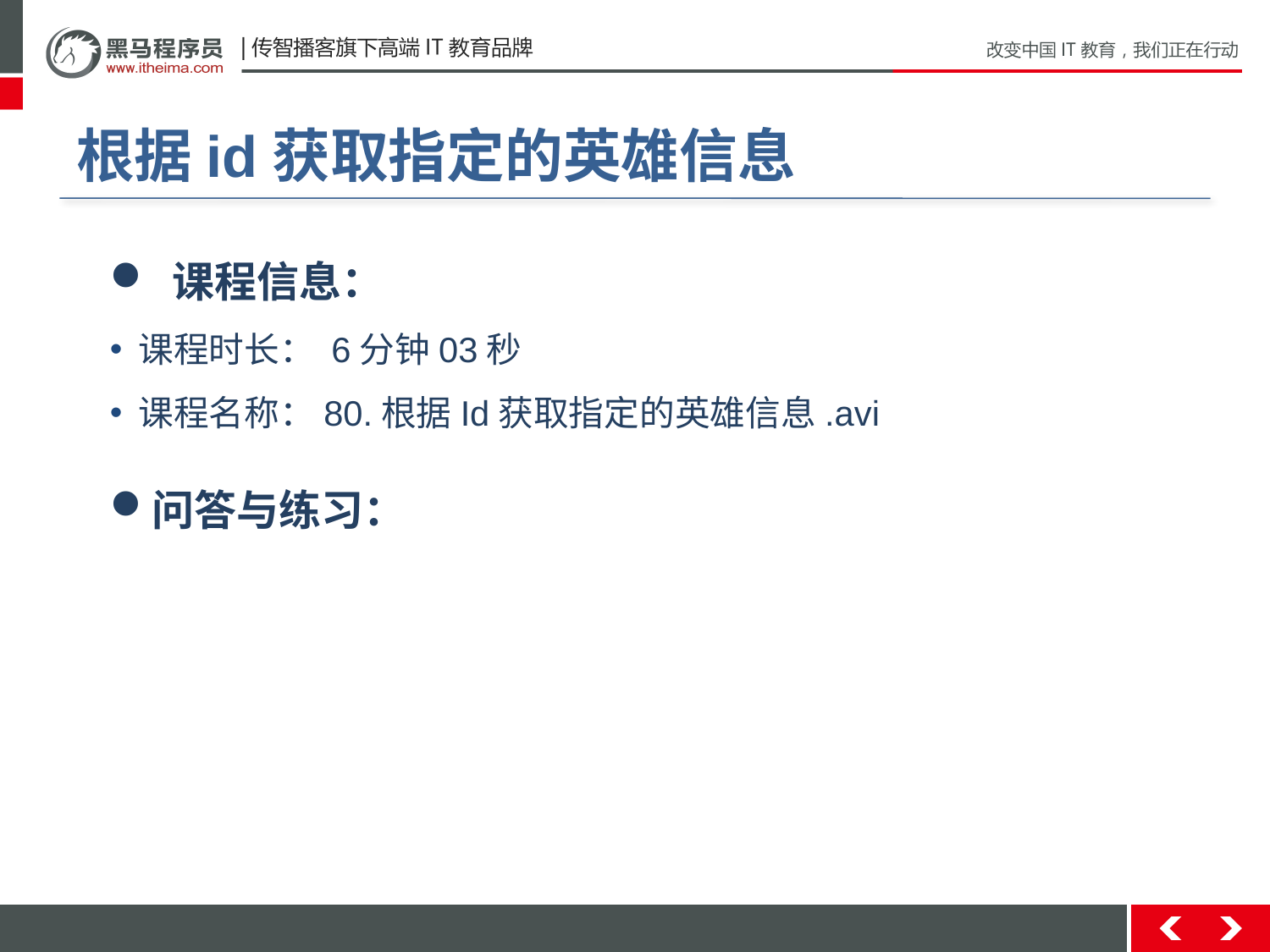

# 根据id获取指定的英雄信息
 课程信息：
 课程时长： 6分钟03秒
 课程名称：80.根据Id获取指定的英雄信息.avi
问答与练习：